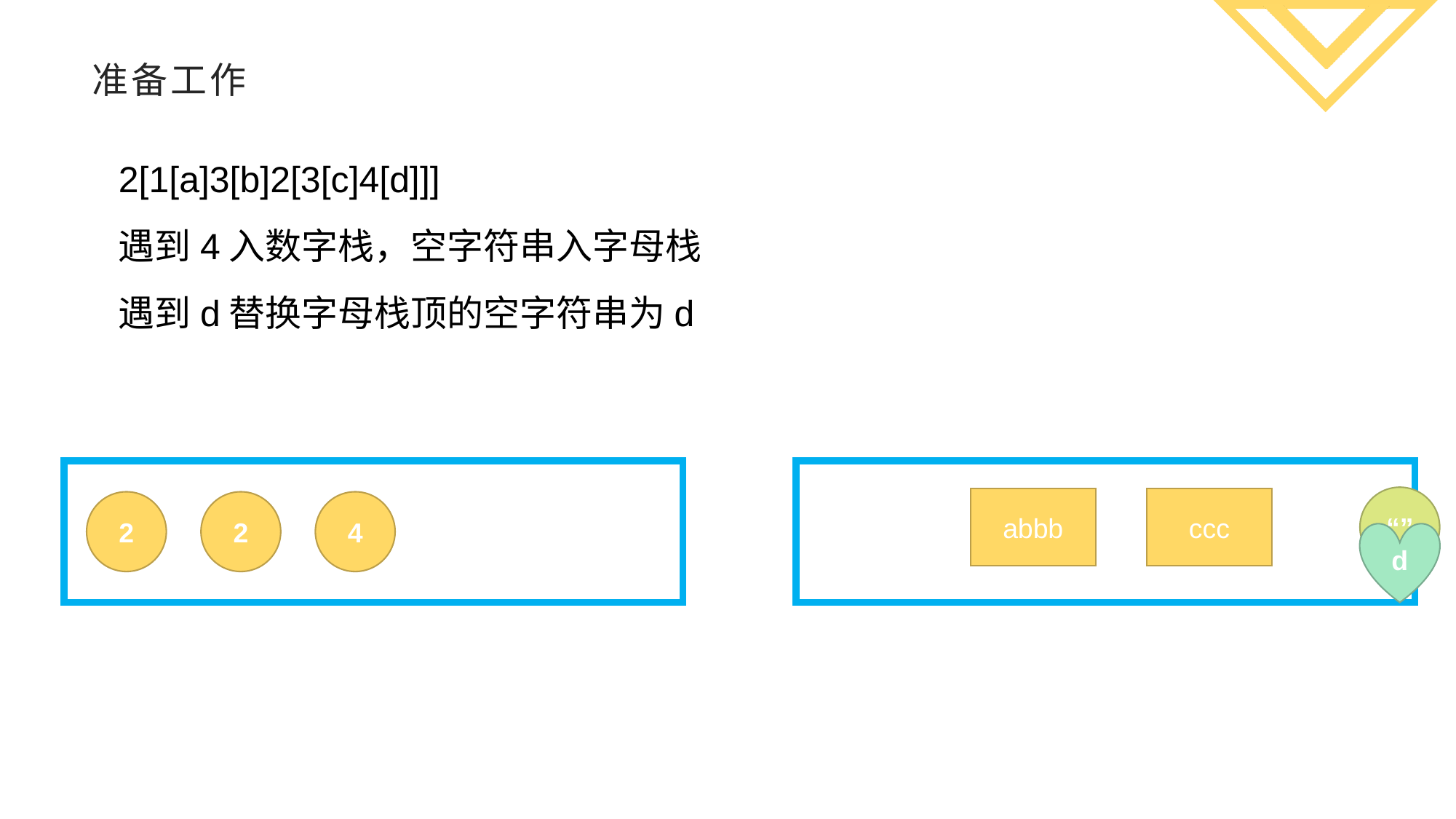

# 准备工作
2[1[a]3[b]2[3[c]4[d]]]
遇到4入数字栈，空字符串入字母栈
遇到d替换字母栈顶的空字符串为d

“”
abbb
ccc
2
2
4
d